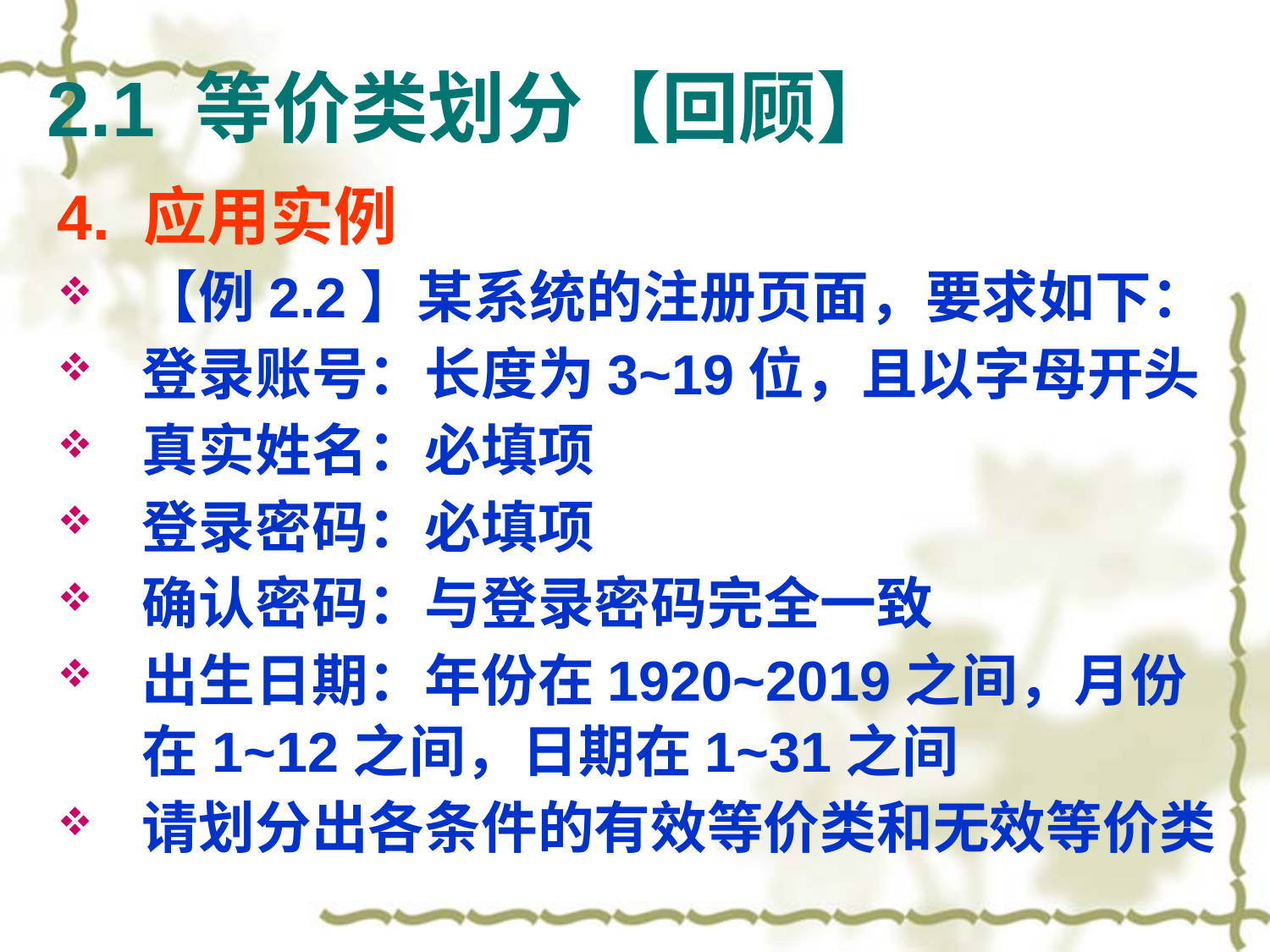

# 2.1 等价类划分【回顾】
4. 应用实例
【例2.2】某系统的注册页面，要求如下：
登录账号：长度为3~19位，且以字母开头
真实姓名：必填项
登录密码：必填项
确认密码：与登录密码完全一致
出生日期：年份在1920~2019之间，月份在1~12之间，日期在1~31之间
请划分出各条件的有效等价类和无效等价类